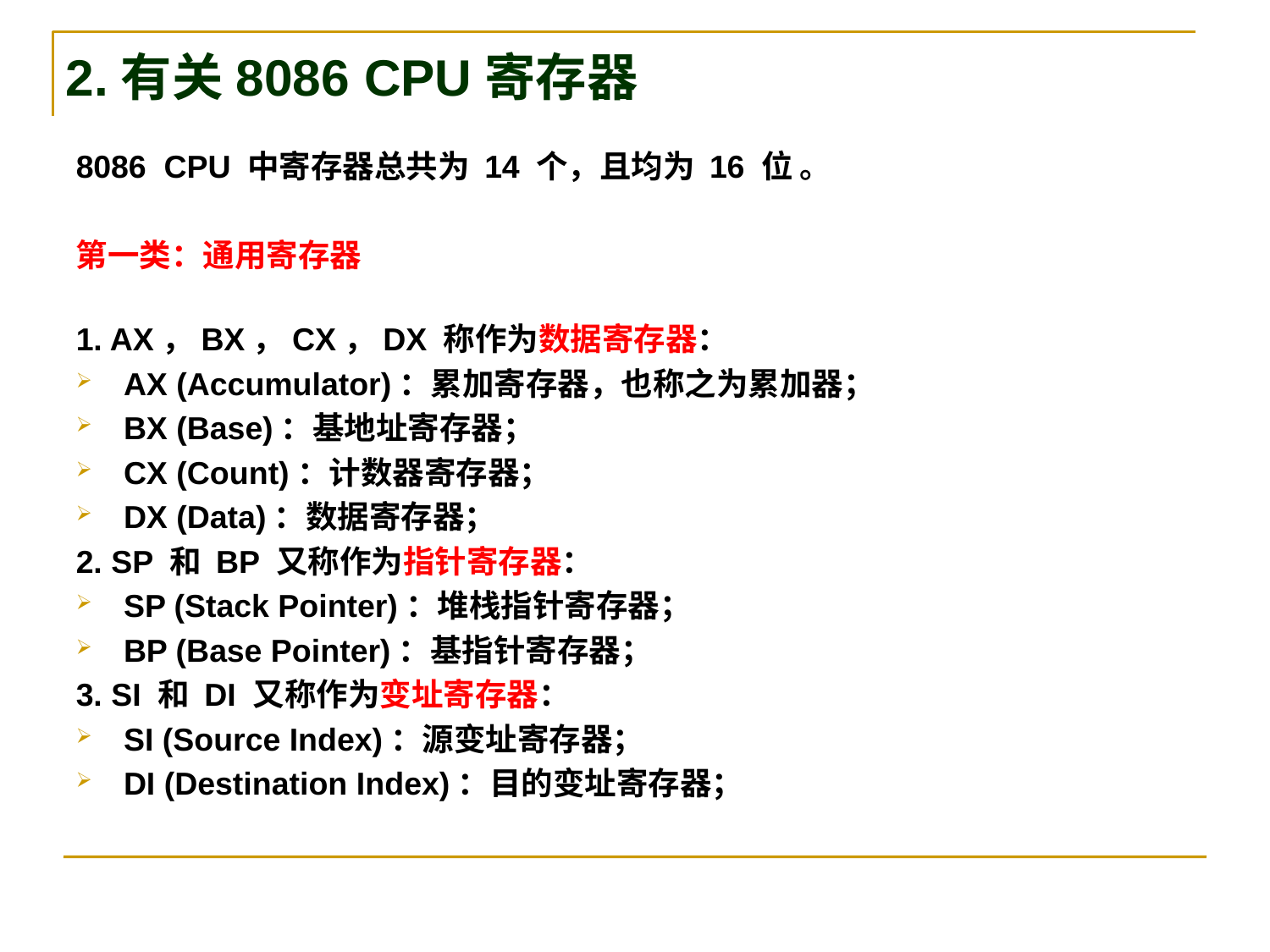

# 2.有关8086 CPU寄存器
8086  CPU 中寄存器总共为 14 个，且均为 16 位 。

第一类：通用寄存器

1. AX，BX，CX，DX 称作为数据寄存器：
AX (Accumulator)：累加寄存器，也称之为累加器；
BX (Base)：基地址寄存器；
CX (Count)：计数器寄存器；
DX (Data)：数据寄存器；
2. SP 和 BP 又称作为指针寄存器：
SP (Stack Pointer)：堆栈指针寄存器；
BP (Base Pointer)：基指针寄存器；
3. SI 和 DI 又称作为变址寄存器：
SI (Source Index)：源变址寄存器；
DI (Destination Index)：目的变址寄存器；